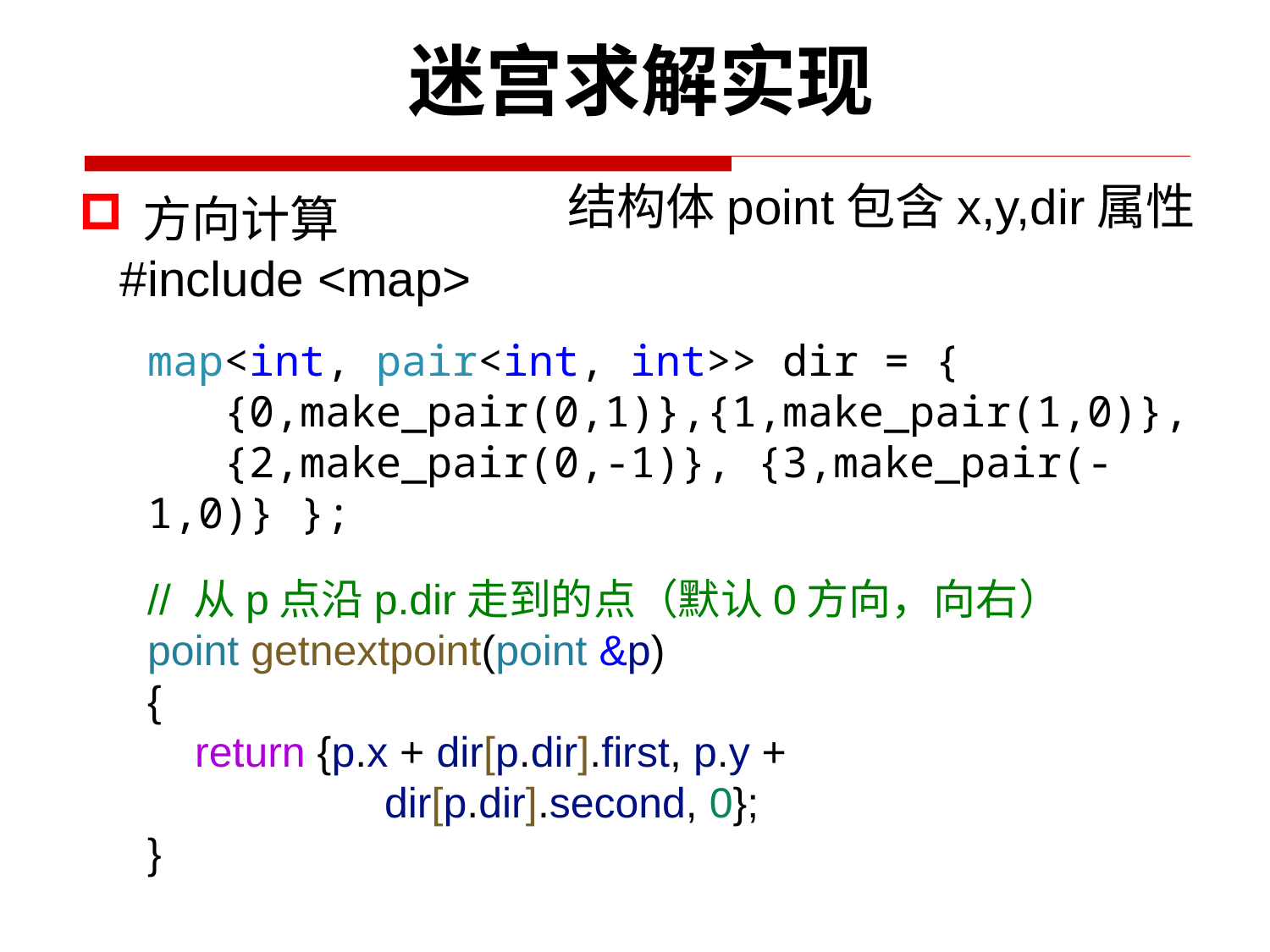

迷宫求解实现
结构体point包含x,y,dir属性
方向计算
   #include <map>
map<int, pair<int, int>> dir = {
   {0,make_pair(0,1)},{1,make_pair(1,0)},
   {2,make_pair(0,-1)}, {3,make_pair(-1,0)} };
// 从p点沿p.dir走到的点（默认0方向，向右）
point getnextpoint(point &p)
{
    return {p.x + dir[p.dir].first, p.y +
                    dir[p.dir].second, 0};
}